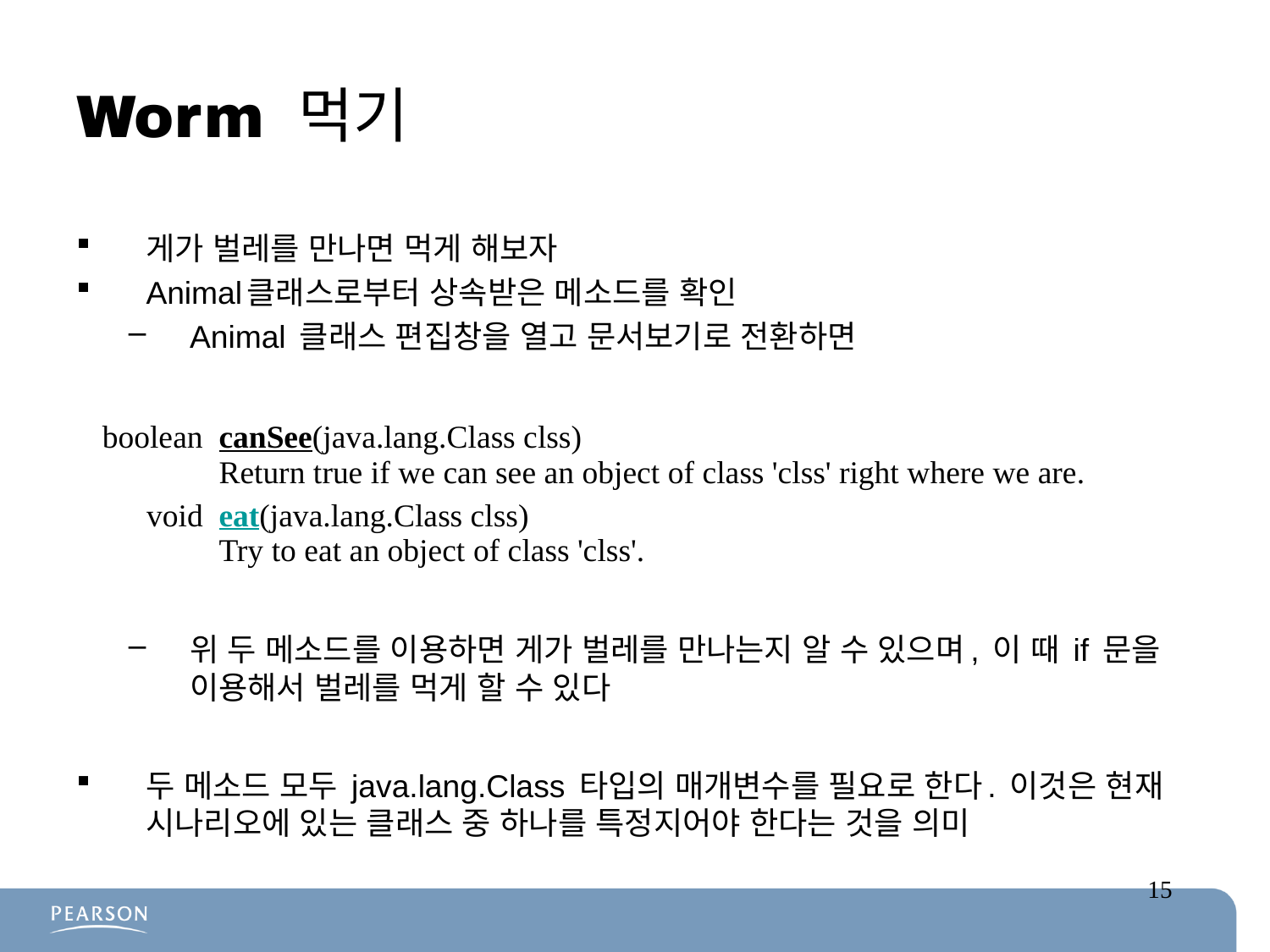

# Worm 먹기
게가 벌레를 만나면 먹게 해보자
Animal클래스로부터 상속받은 메소드를 확인
Animal 클래스 편집창을 열고 문서보기로 전환하면

위 두 메소드를 이용하면 게가 벌레를 만나는지 알 수 있으며, 이 때 if 문을 이용해서 벌레를 먹게 할 수 있다

두 메소드 모두 java.lang.Class 타입의 매개변수를 필요로 한다. 이것은 현재 시나리오에 있는 클래스 중 하나를 특정지어야 한다는 것을 의미

| boolean | canSee(java.lang.Class clss) Return true if we can see an object of class 'clss' right where we are. |
| --- | --- |
| void | eat(java.lang.Class clss) Try to eat an object of class 'clss'. |
15